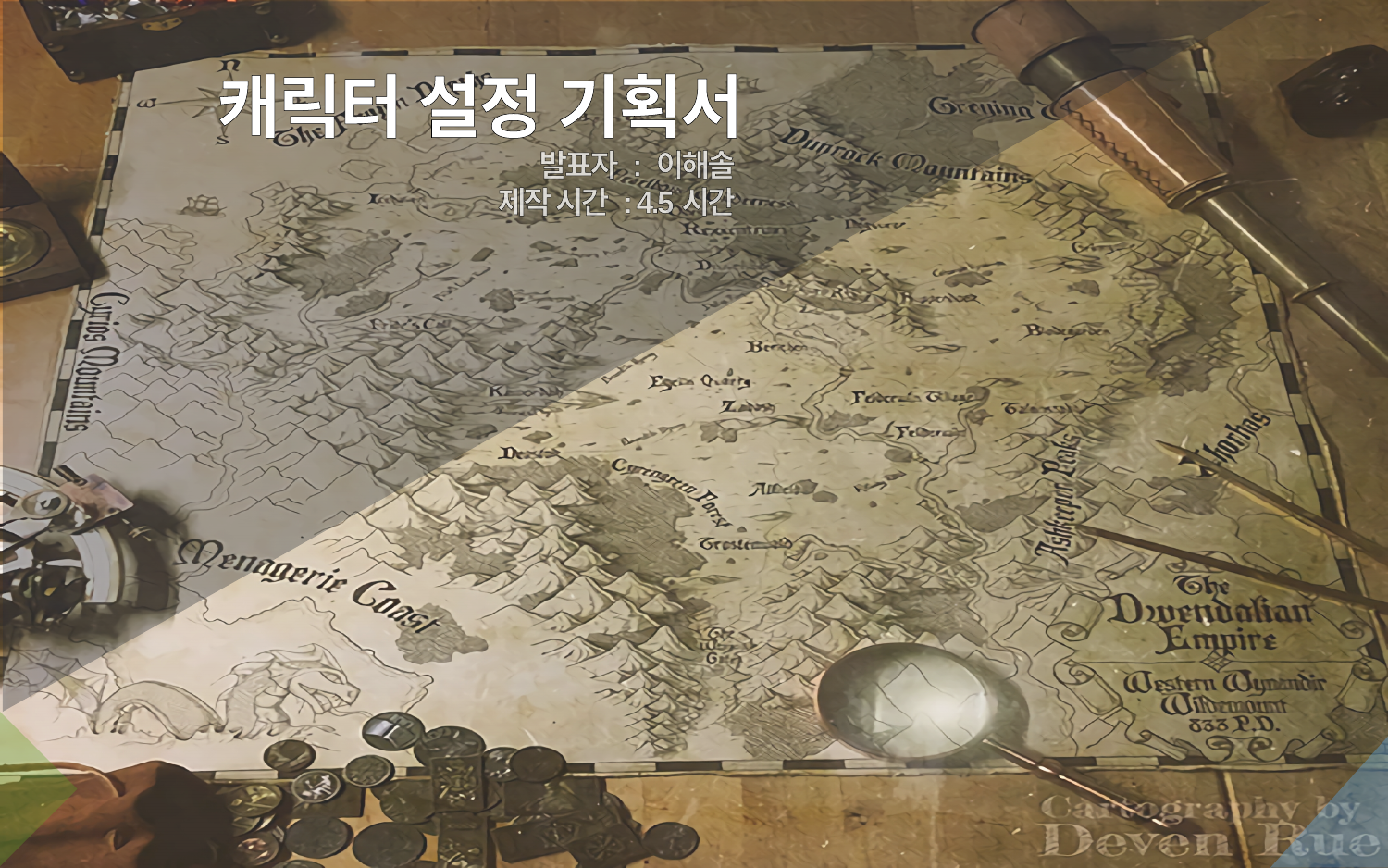

캐릭터 설정 기획서
발표자 : 이해솔
제작 시간 : 4.5시간